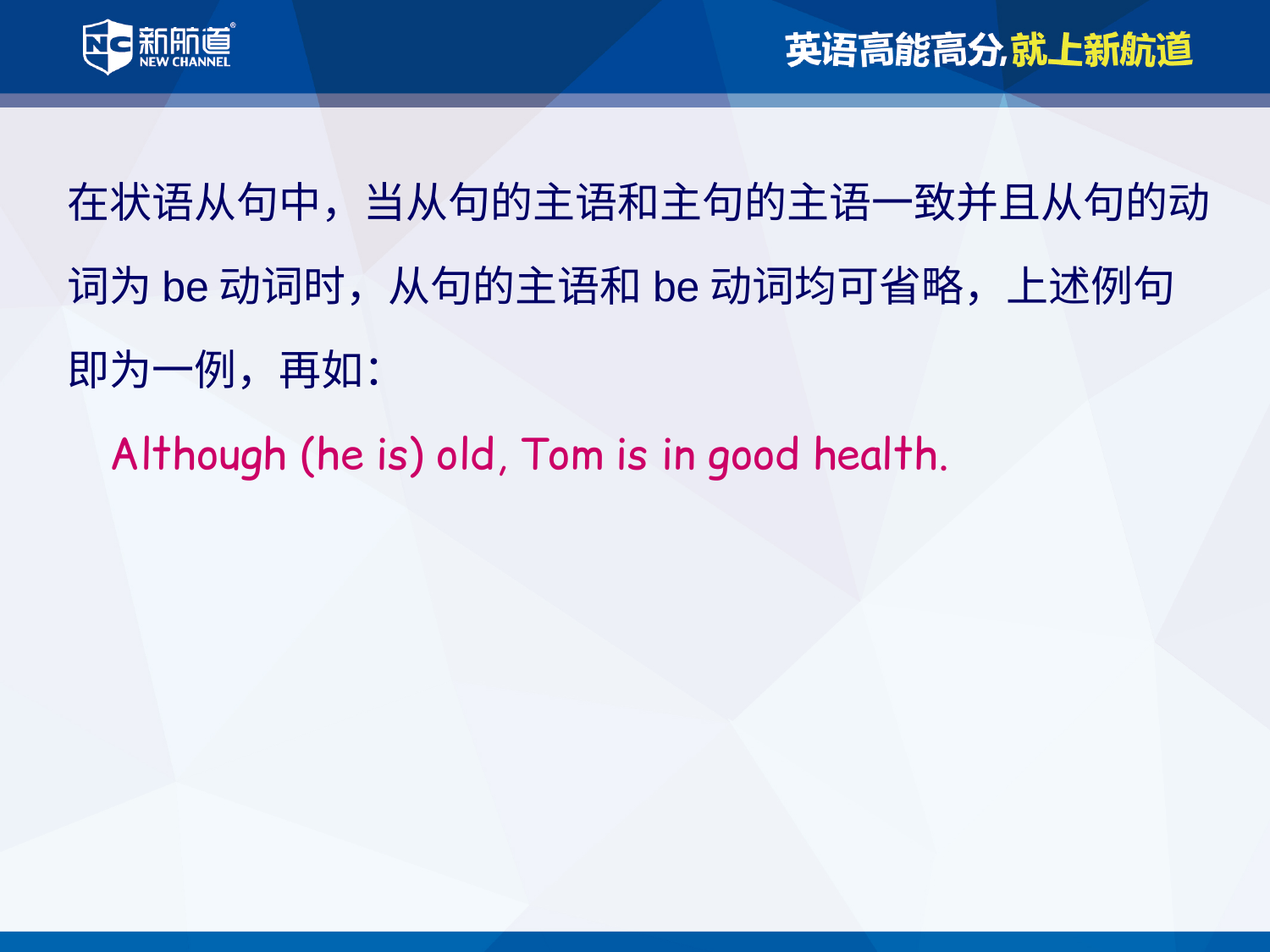

在状语从句中，当从句的主语和主句的主语一致并且从句的动词为be动词时，从句的主语和be动词均可省略，上述例句即为一例，再如：
    Although (he is) old, Tom is in good health.